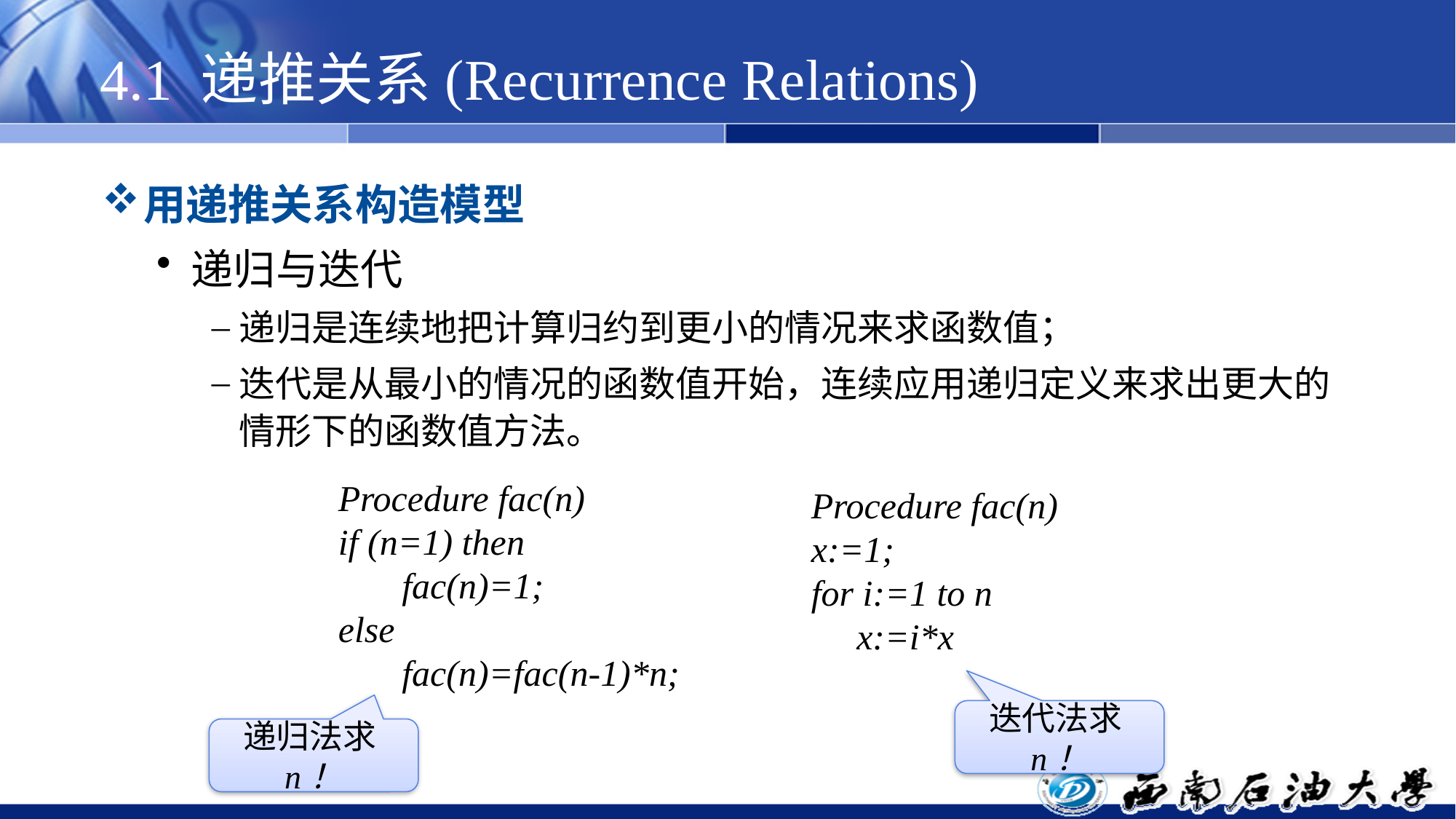

# 4.1 递推关系(Recurrence Relations)
用递推关系构造模型
递归与迭代
递归是连续地把计算归约到更小的情况来求函数值；
迭代是从最小的情况的函数值开始，连续应用递归定义来求出更大的情形下的函数值方法。
Procedure fac(n)
if (n=1) then
       fac(n)=1;
else
       fac(n)=fac(n-1)*n;
Procedure fac(n)
x:=1;
for i:=1 to n
     x:=i*x
迭代法求n！
递归法求n！